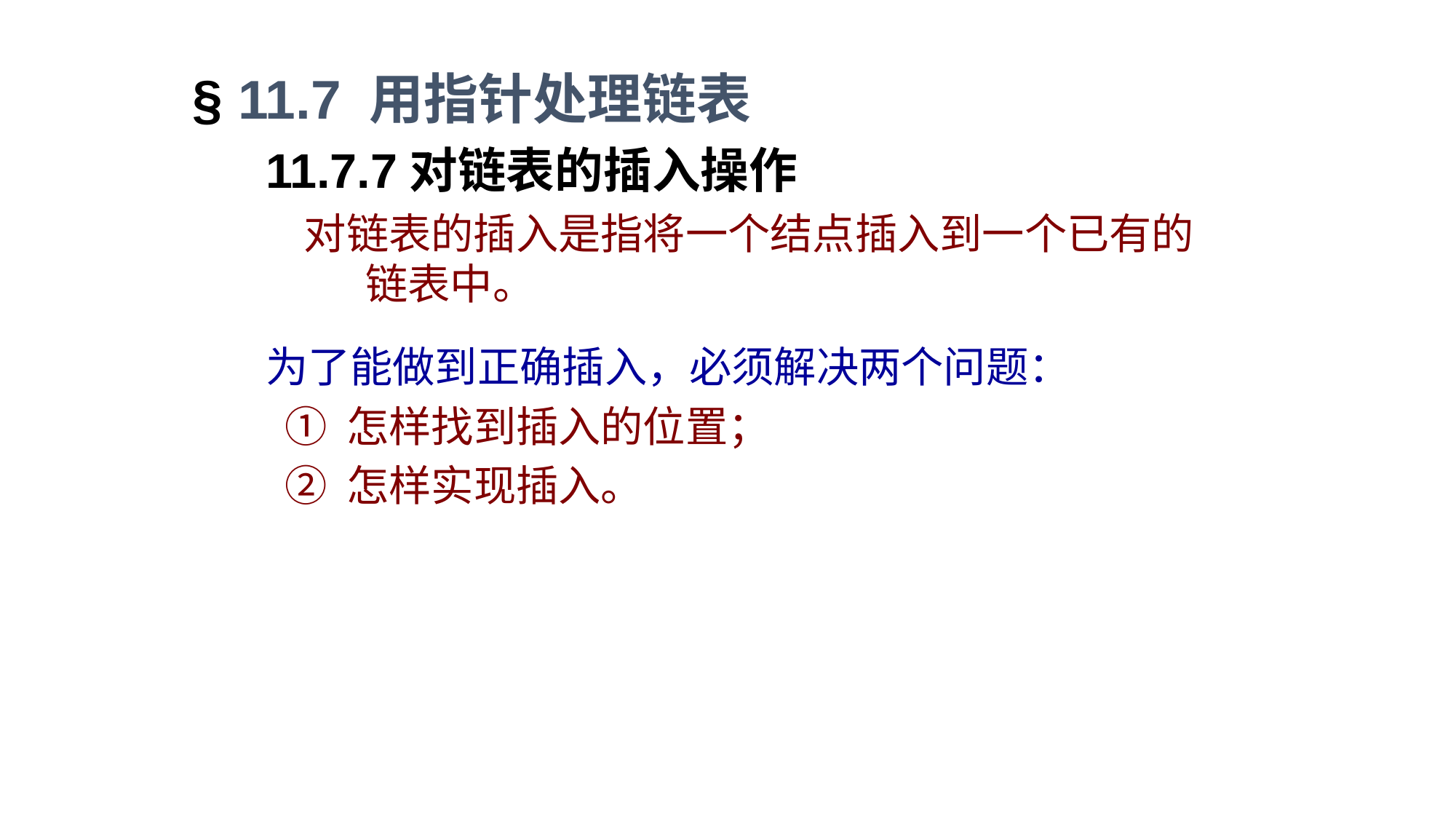

§ 11.7 用指针处理链表
11.7.7对链表的插入操作
   对链表的插入是指将一个结点插入到一个已有的链表中。
为了能做到正确插入，必须解决两个问题：
  ① 怎样找到插入的位置；
  ② 怎样实现插入。